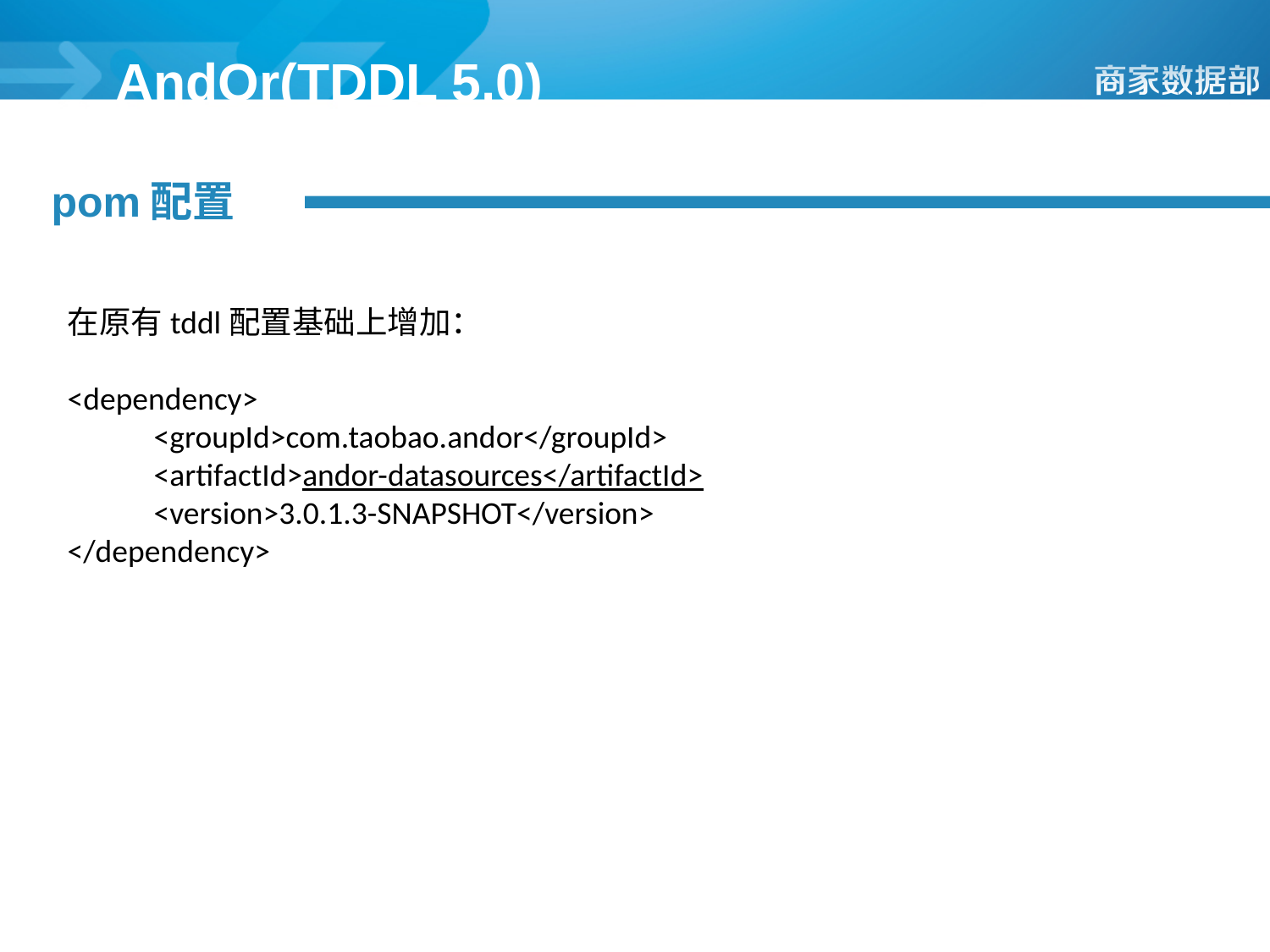

AndOr(TDDL 5.0)
pom配置

在原有tddl配置基础上增加：

<dependency>
            <groupId>com.taobao.andor</groupId>
            <artifactId>andor-datasources</artifactId>
            <version>3.0.1.3-SNAPSHOT</version>
</dependency>